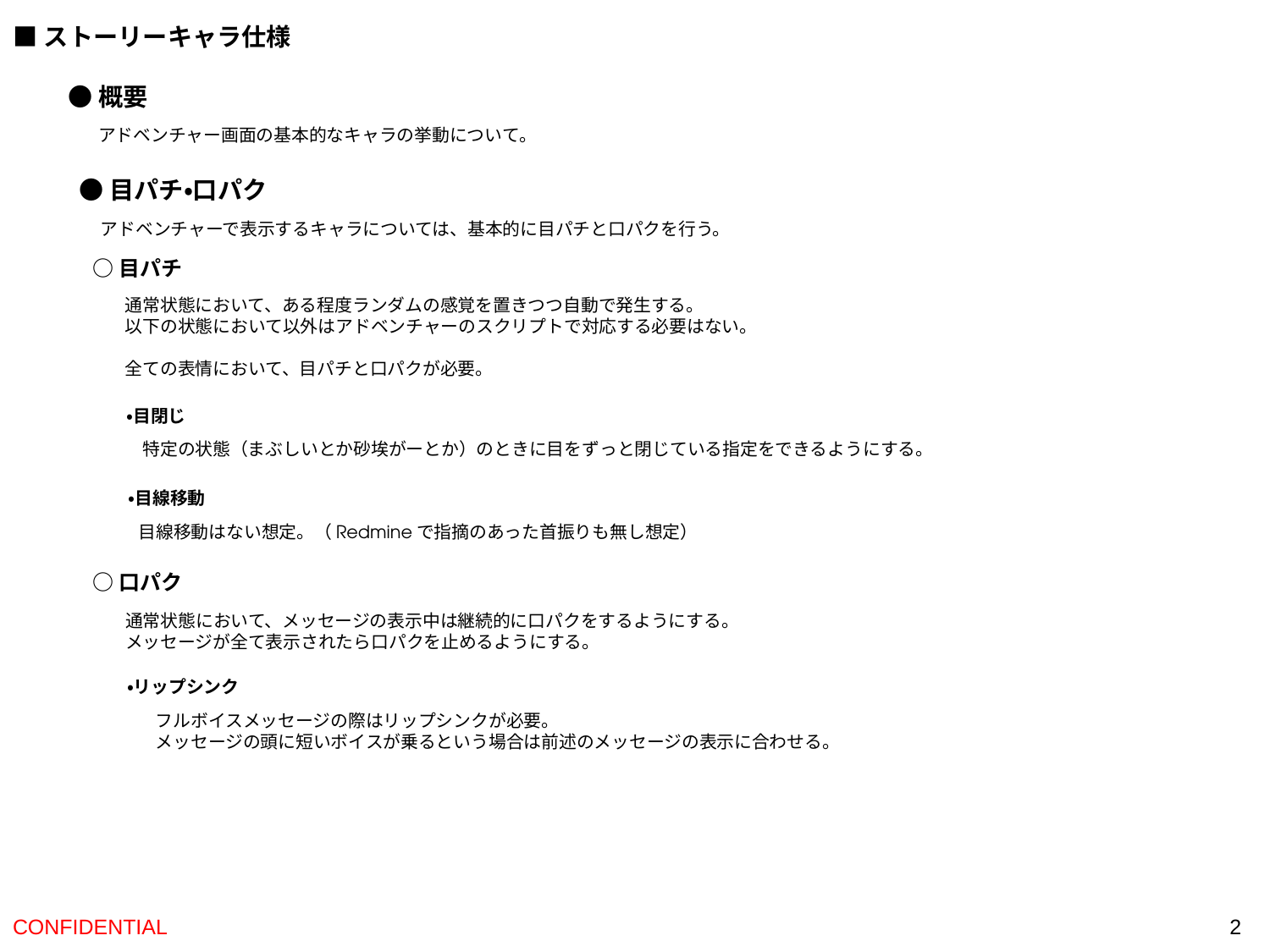

■ストーリーキャラ仕様
●概要
アドベンチャー画面の基本的なキャラの挙動について。
●目パチ・口パク
アドベンチャーで表示するキャラについては、基本的に目パチと口パクを行う。
○目パチ
通常状態において、ある程度ランダムの感覚を置きつつ自動で発生する。
以下の状態において以外はアドベンチャーのスクリプトで対応する必要はない。

全ての表情において、目パチと口パクが必要。
・目閉じ
特定の状態（まぶしいとか砂埃がーとか）のときに目をずっと閉じている指定をできるようにする。
・目線移動
目線移動はない想定。（Redmineで指摘のあった首振りも無し想定）
○口パク
通常状態において、メッセージの表示中は継続的に口パクをするようにする。
メッセージが全て表示されたら口パクを止めるようにする。
・リップシンク
フルボイスメッセージの際はリップシンクが必要。
メッセージの頭に短いボイスが乗るという場合は前述のメッセージの表示に合わせる。
2
CONFIDENTIAL